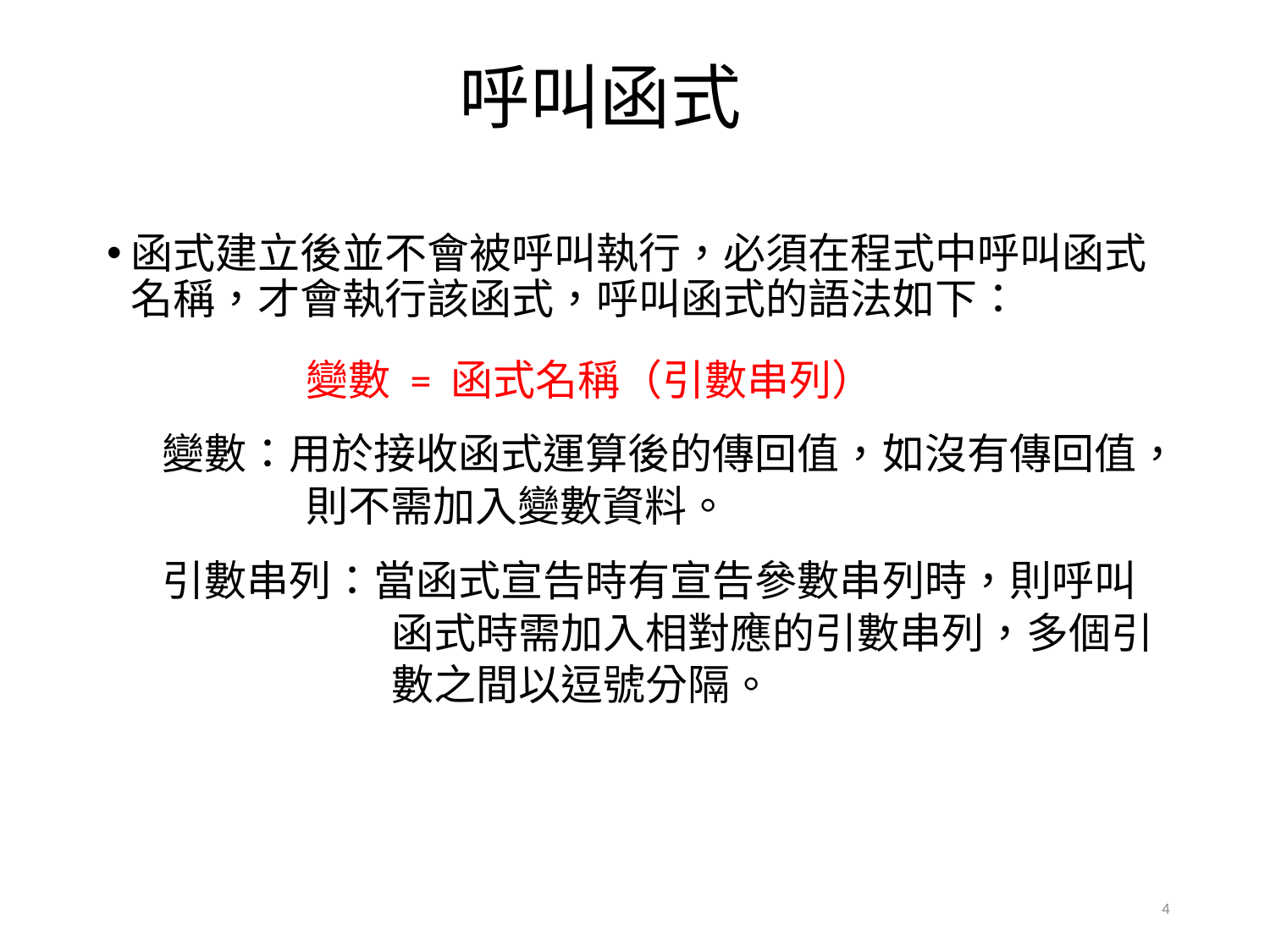

呼叫函式
函式建立後並不會被呼叫執行，必須在程式中呼叫函式名稱，才會執行該函式，呼叫函式的語法如下：

              變數 = 函式名稱（引數串列）

變數：用於接收函式運算後的傳回值，如沒有傳回值，
              則不需加入變數資料。

引數串列：當函式宣告時有宣告參數串列時，則呼叫
                       函式時需加入相對應的引數串列，多個引
                       數之間以逗號分隔。

4